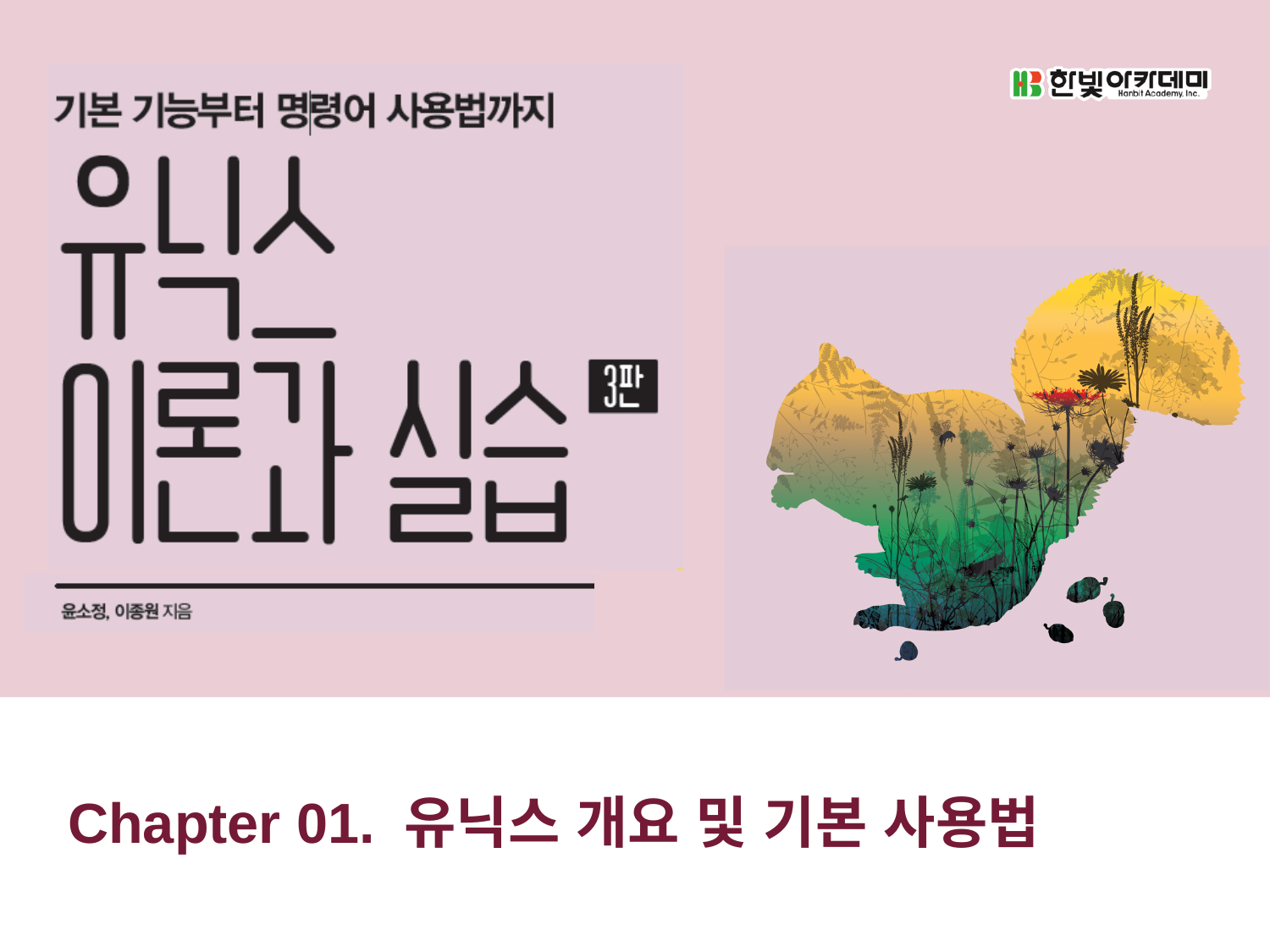

# Chapter 01. 유닉스 개요 및 기본 사용법